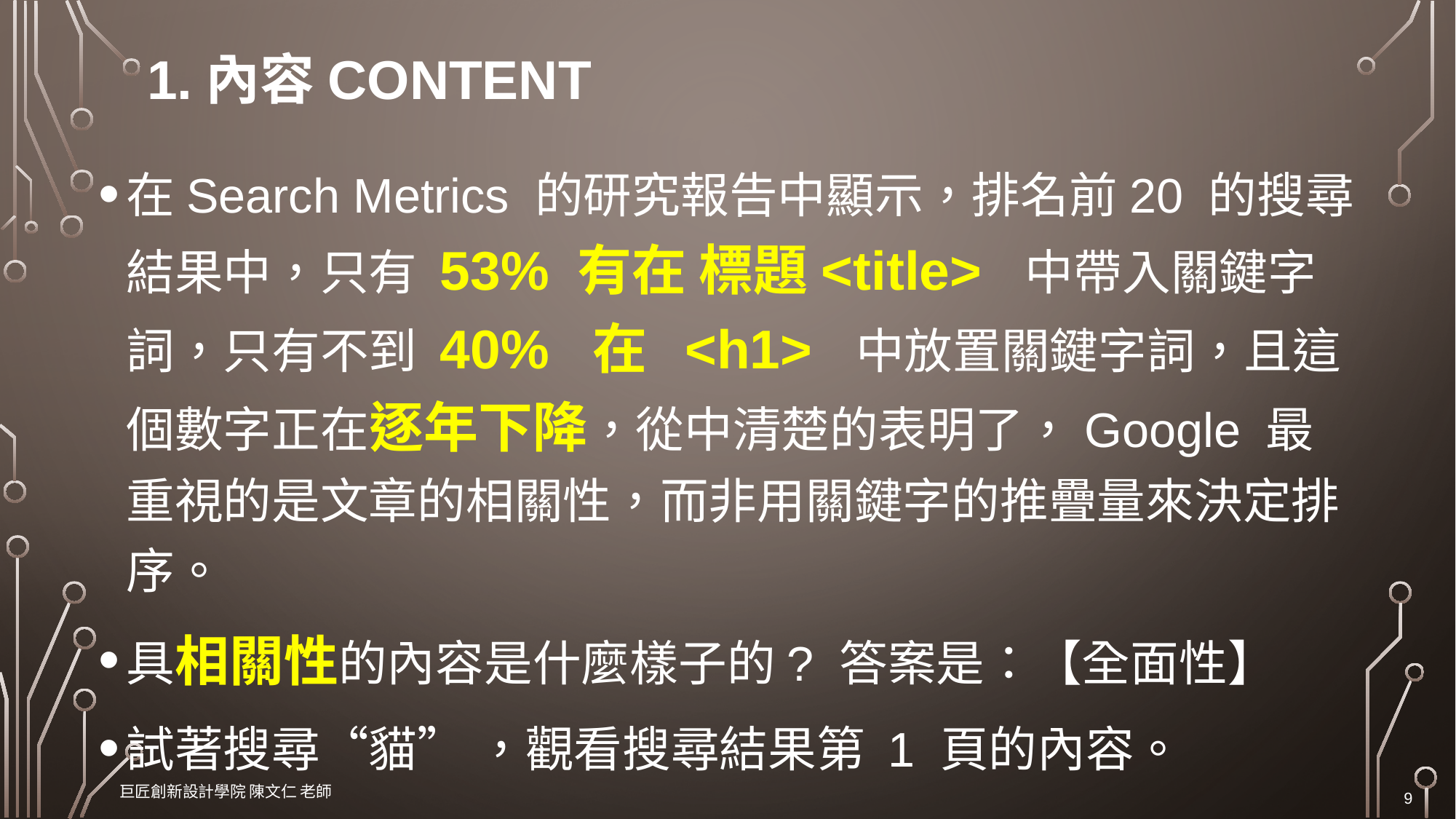

# 1.內容Content
在Search Metrics 的研究報告中顯示，排名前20 的搜尋結果中，只有 53% 有在 標題<title>  中帶入關鍵字詞，只有不到 40%  在  <h1>  中放置關鍵字詞，且這個數字正在逐年下降，從中清楚的表明了，Google 最重視的是文章的相關性，而非用關鍵字的推疊量來決定排序。
具相關性的內容是什麼樣子的? 答案是：【全面性】
試著搜尋“貓” ，觀看搜尋結果第 1 頁的內容。
巨匠創新設計學院 陳文仁 老師
9